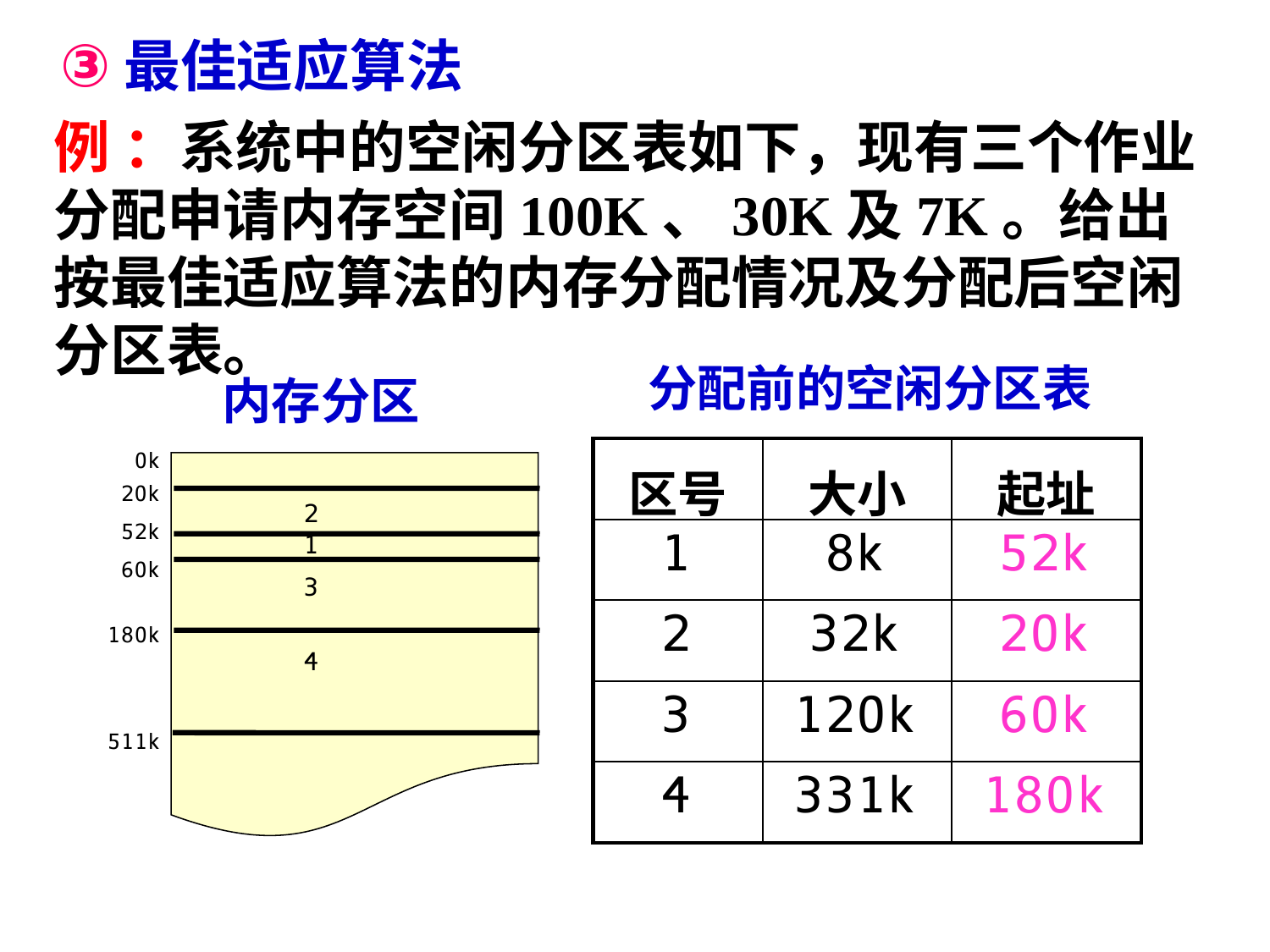

最佳适应算法
例 ：系统中的空闲分区表如下，现有三个作业分配申请内存空间100K、30K及7K。给出按最佳适应算法的内存分配情况及分配后空闲分区表。

分配前的空闲分区表
内存分区
    0k
  20k
  52k
  60k

180k

511k

2
1

3

4

| 区号 | 大小 | 起址 |
| --- | --- | --- |
| 1 | 8k | 52k |
| 2 | 32k | 20k |
| 3 | 120k | 60k |
| 4 | 331k | 180k |